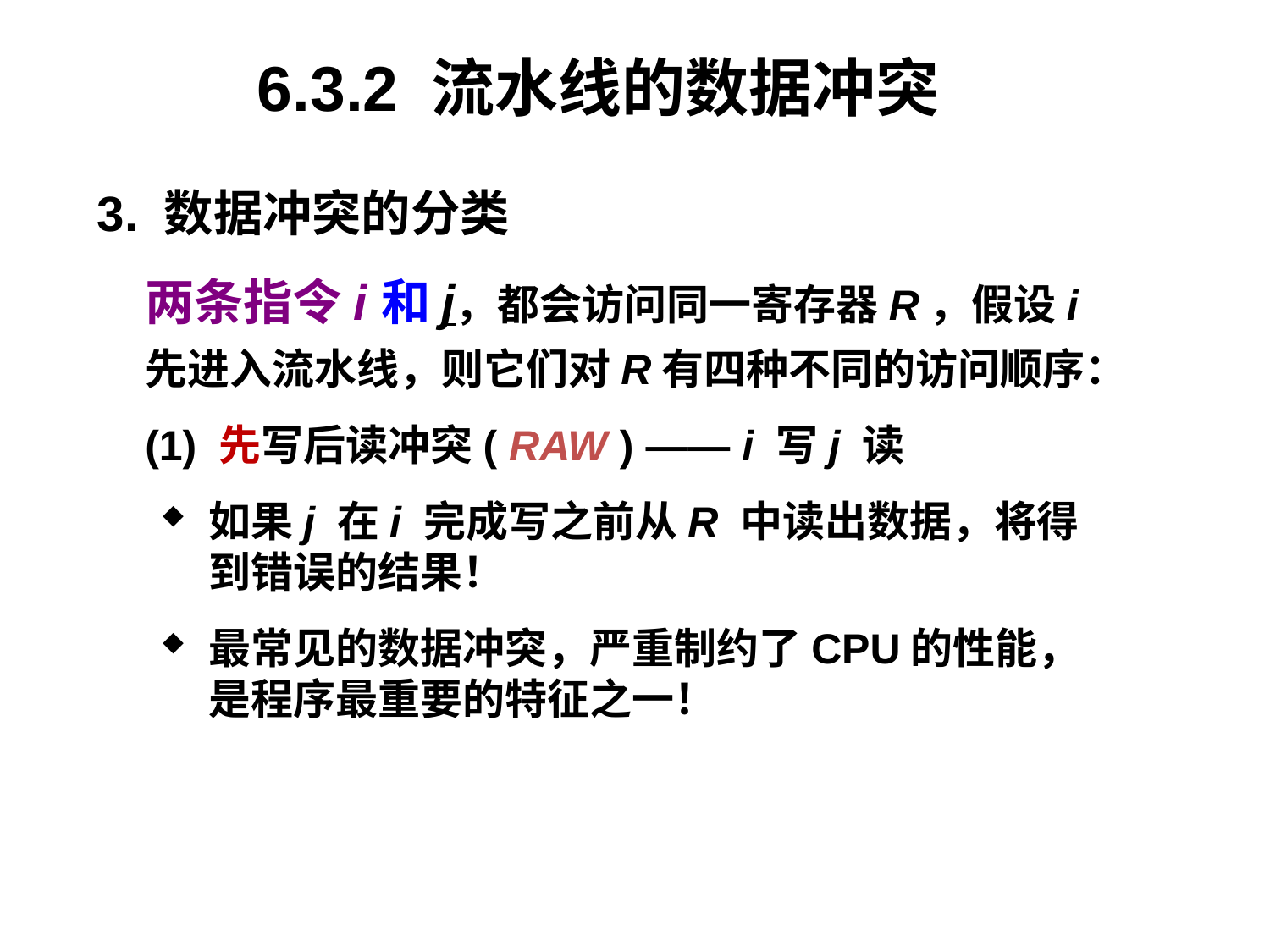

6.3.2 流水线的数据冲突
3. 数据冲突的分类
	两条指令 i 和 j，都会访问同一寄存器R，假设i 先进入流水线，则它们对R有四种不同的访问顺序：
	(1) 先写后读冲突( RAW ) —— i 写j 读
如果j 在i 完成写之前从R 中读出数据，将得到错误的结果！
最常见的数据冲突，严重制约了CPU的性能，是程序最重要的特征之一！